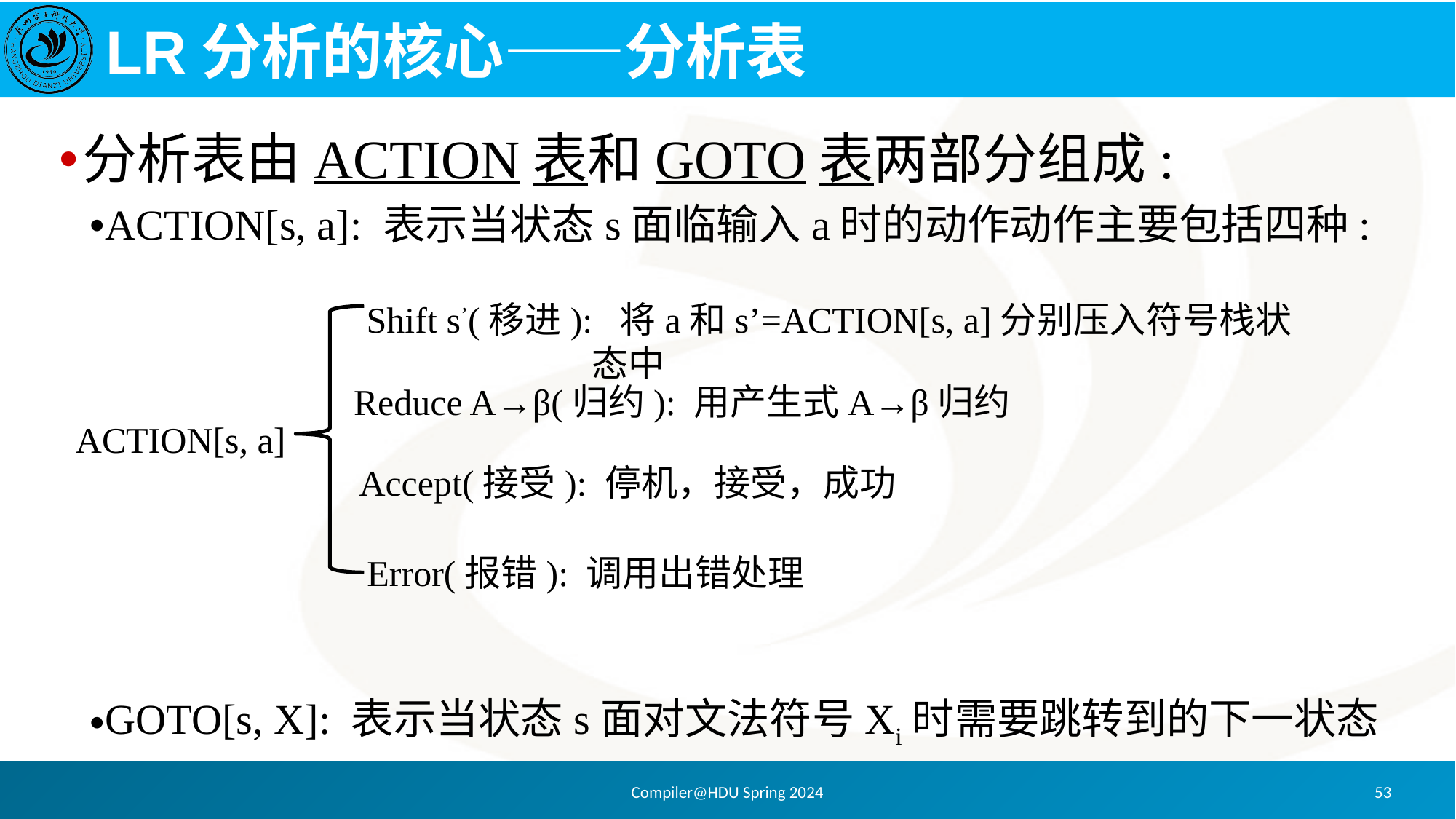

# LR分析的核心——分析表
分析表由ACTION表和GOTO表两部分组成:
ACTION[s, a]: 表示当状态s面临输入a时的动作动作主要包括四种:

GOTO[s, X]: 表示当状态s面对文法符号Xi时需要跳转到的下一状态
Shift s’(移进):  将a和s’=ACTION[s, a]分别压入符号栈状态中

Reduce A→β(归约): 用产生式A→β归约
ACTION[s, a]
Accept(接受): 停机，接受，成功
Error(报错): 调用出错处理
Compiler@HDU Spring 2024
53